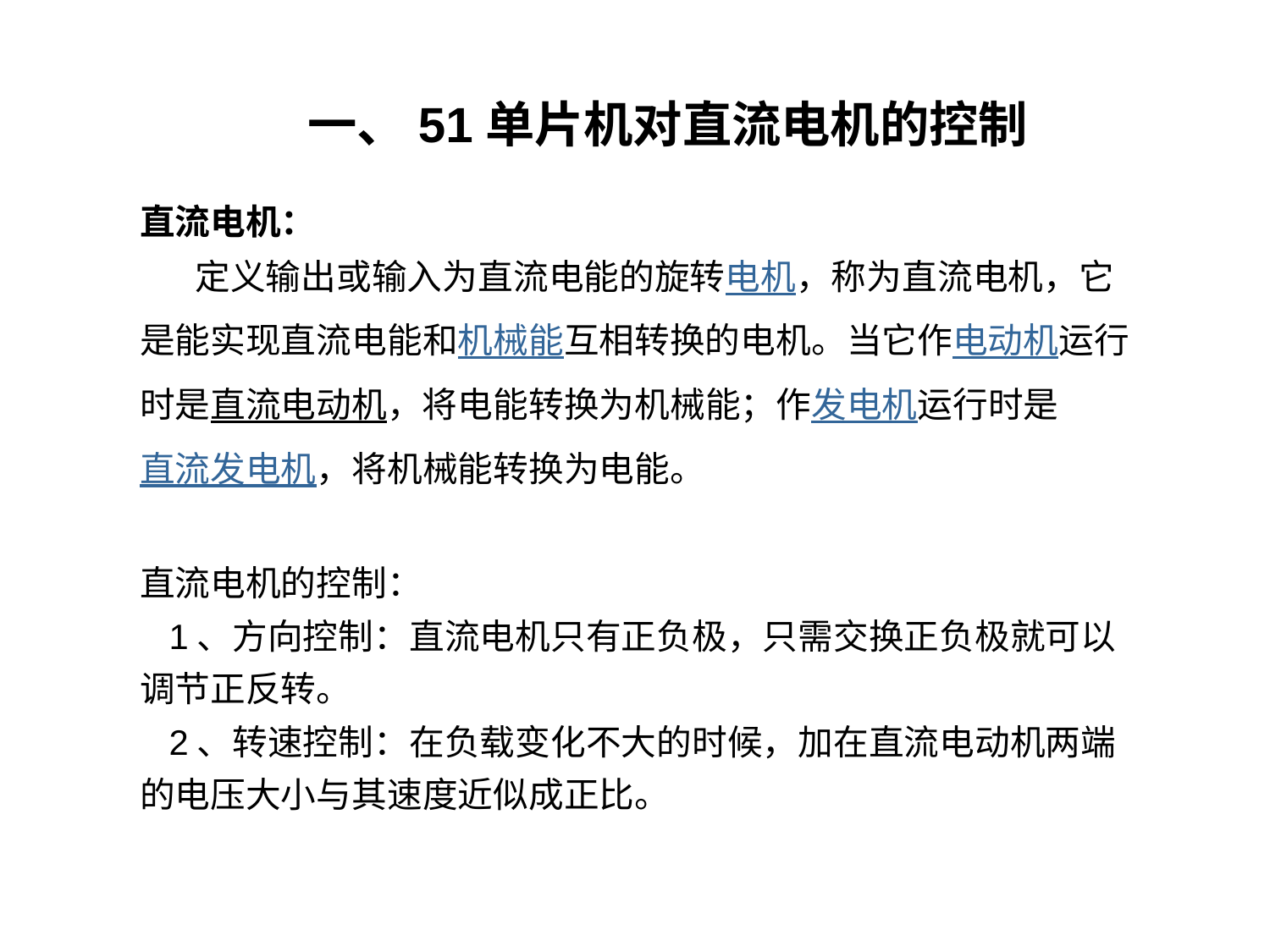

一、51单片机对直流电机的控制
直流电机：
      定义输出或输入为直流电能的旋转电机，称为直流电机，它是能实现直流电能和机械能互相转换的电机。当它作电动机运行时是直流电动机，将电能转换为机械能；作发电机运行时是直流发电机，将机械能转换为电能。

直流电机的控制：
   1、方向控制：直流电机只有正负极，只需交换正负极就可以调节正反转。
   2、转速控制：在负载变化不大的时候，加在直流电动机两端的电压大小与其速度近似成正比。